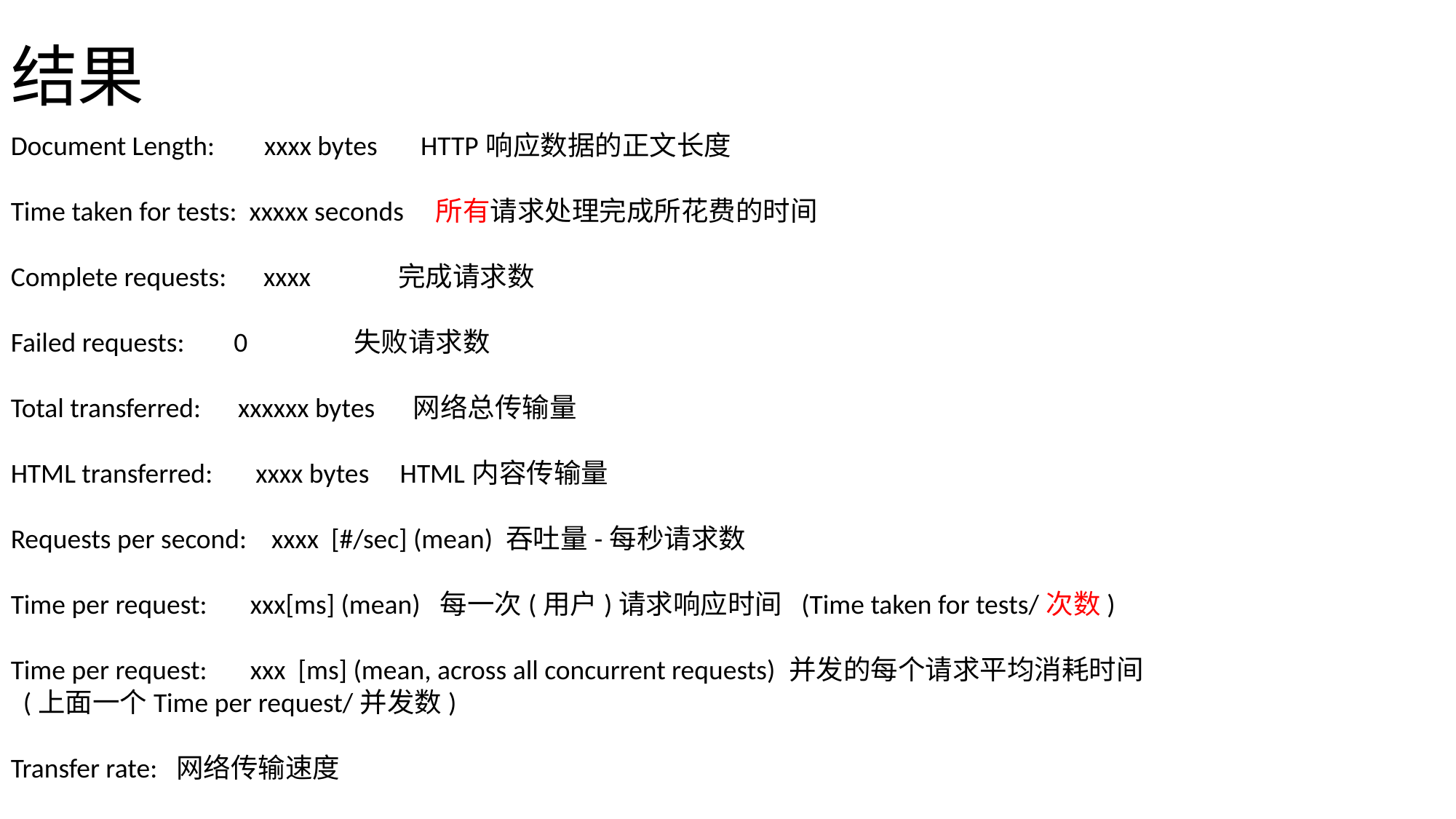

# 结果
Document Length:        xxxx bytes       HTTP响应数据的正文长度

Time taken for tests:  xxxxx seconds    所有请求处理完成所花费的时间

Complete requests:      xxxx             完成请求数

Failed requests:        0                失败请求数

Total transferred:      xxxxxx bytes     网络总传输量

HTML transferred:       xxxx bytes     HTML内容传输量

Requests per second:    xxxx  [#/sec] (mean) 吞吐量-每秒请求数

Time per request:       xxx[ms] (mean)  每一次(用户)请求响应时间  (Time taken for tests/次数)

Time per request:       xxx  [ms] (mean, across all concurrent requests) 并发的每个请求平均消耗时间
  (上面一个Time per request/并发数)

Transfer rate:  网络传输速度